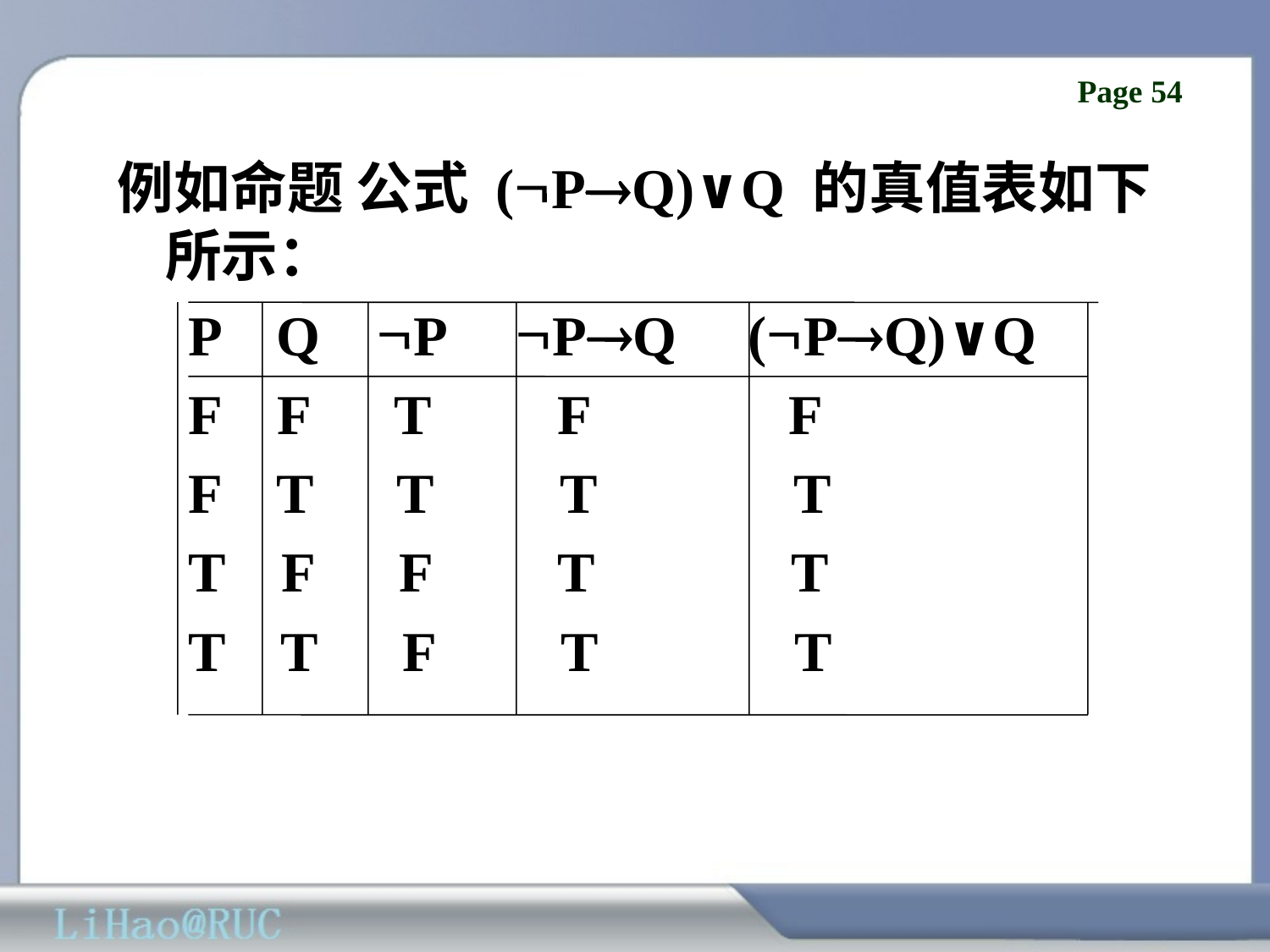

例如命题 公式 (¬P→Q)∨Q 的真值表如下所示：
     P    Q    ¬P     ¬P→Q     (¬P→Q)∨Q
     F    F      T         F              F
     F    T      T         T              T
     T    F      F         T              T
     T    T      F         T              T